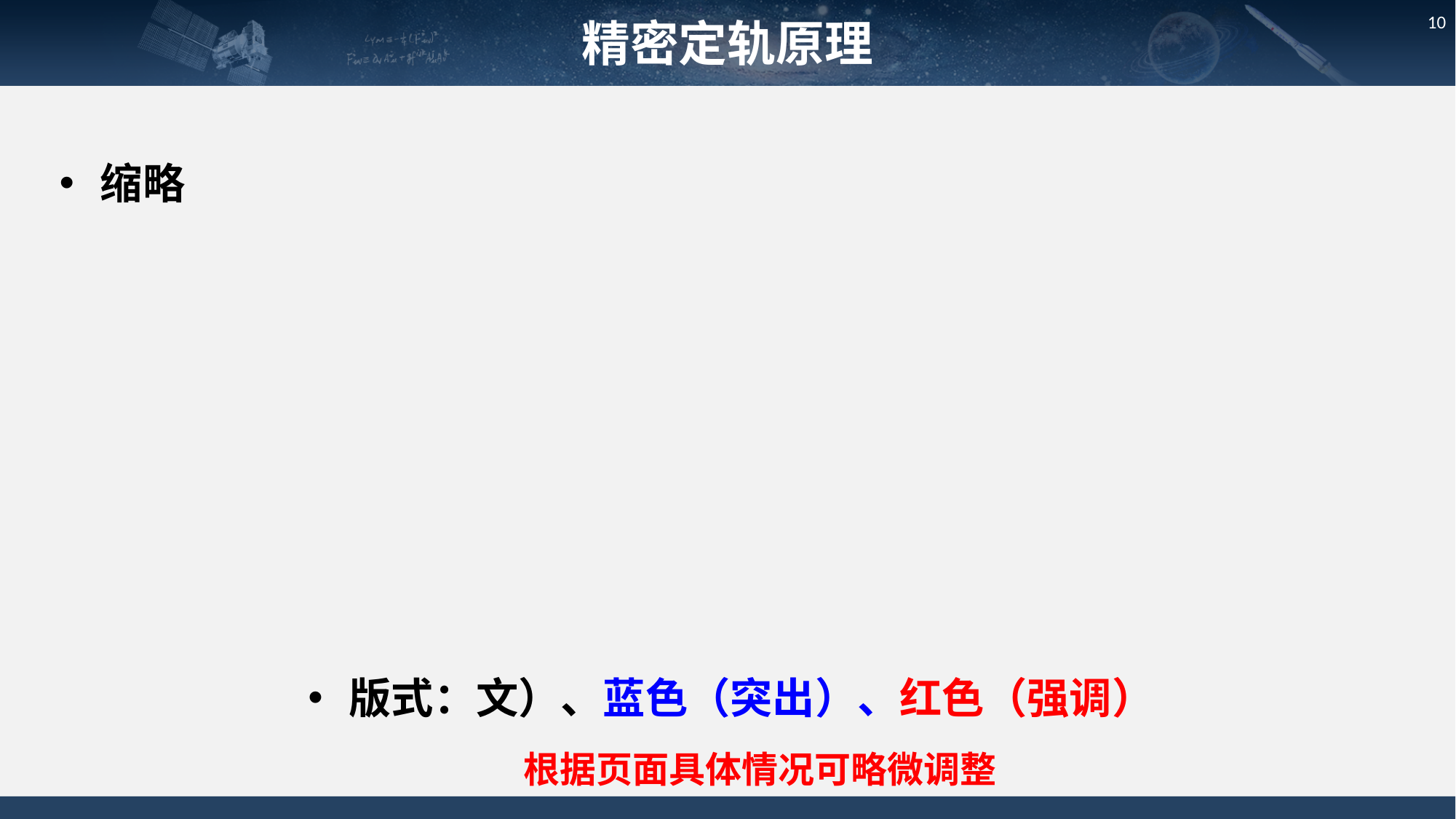

精密定轨原理
10
缩略

版式：文）、蓝色（突出）、红色（强调）
根据页面具体情况可略微调整